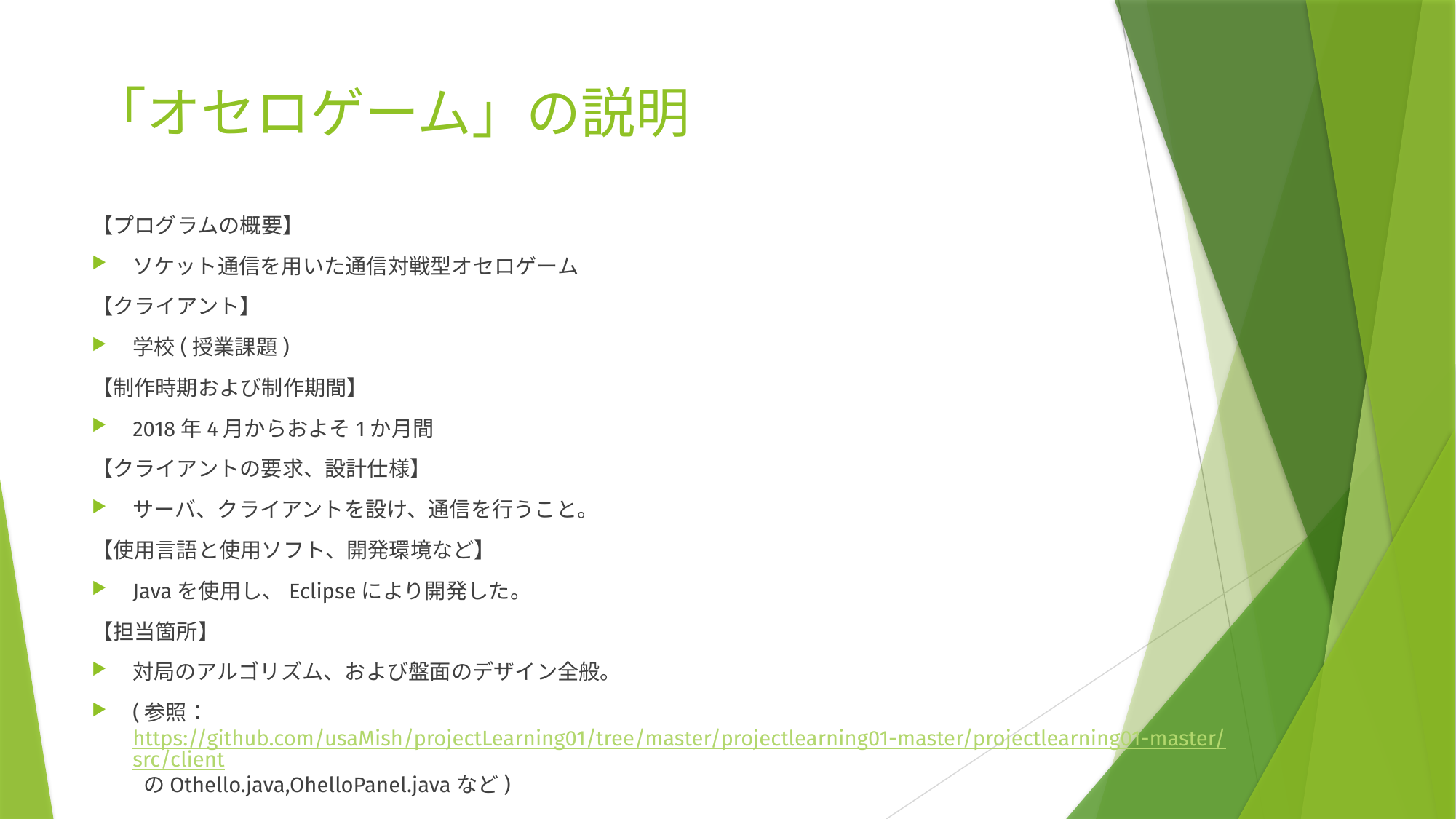

# 「オセロゲーム」の説明
【プログラムの概要】
ソケット通信を用いた通信対戦型オセロゲーム
【クライアント】
学校(授業課題)
【制作時期および制作期間】
2018年4月からおよそ1か月間
【クライアントの要求、設計仕様】
サーバ、クライアントを設け、通信を行うこと。
【使用言語と使用ソフト、開発環境など】
Javaを使用し、Eclipseにより開発した。
【担当箇所】
対局のアルゴリズム、および盤面のデザイン全般。
(参照：https://github.com/usaMish/projectLearning01/tree/master/projectlearning01-master/projectlearning01-master/src/client のOthello.java,OhelloPanel.javaなど)